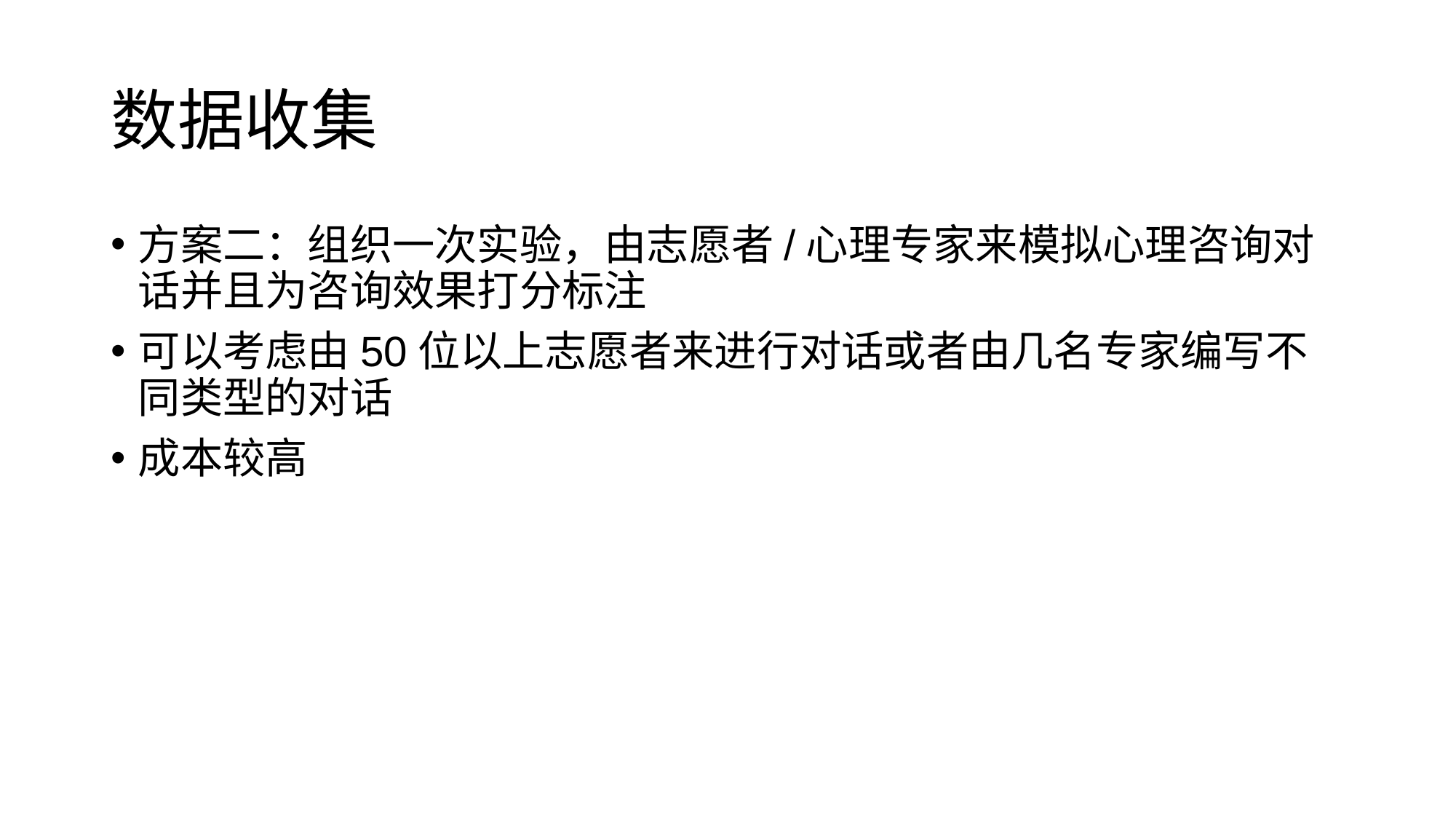

# 数据收集
方案二：组织一次实验，由志愿者/心理专家来模拟心理咨询对话并且为咨询效果打分标注
可以考虑由50位以上志愿者来进行对话或者由几名专家编写不同类型的对话
成本较高